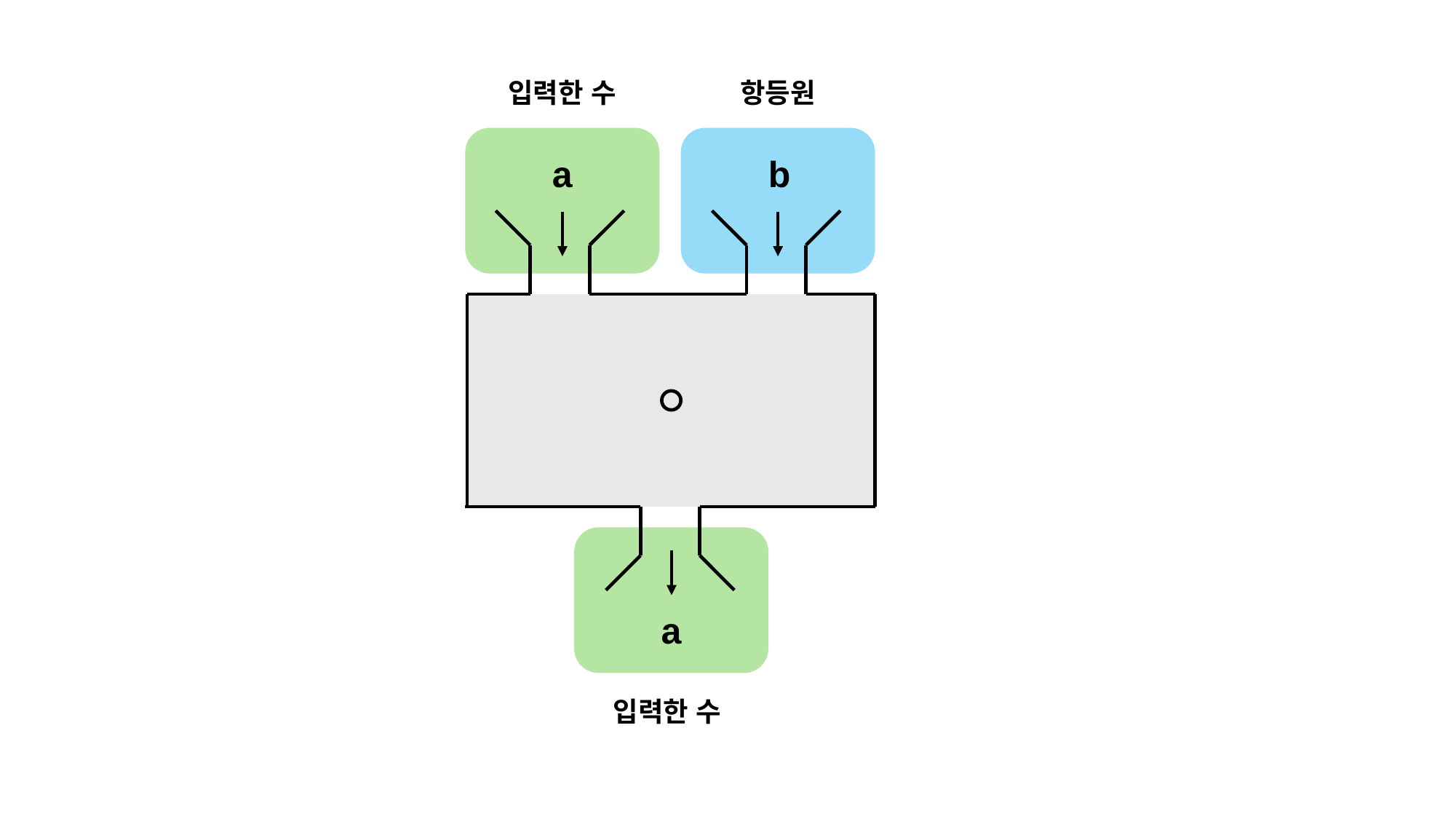

입력한 수
항등원

a
b

a
입력한 수